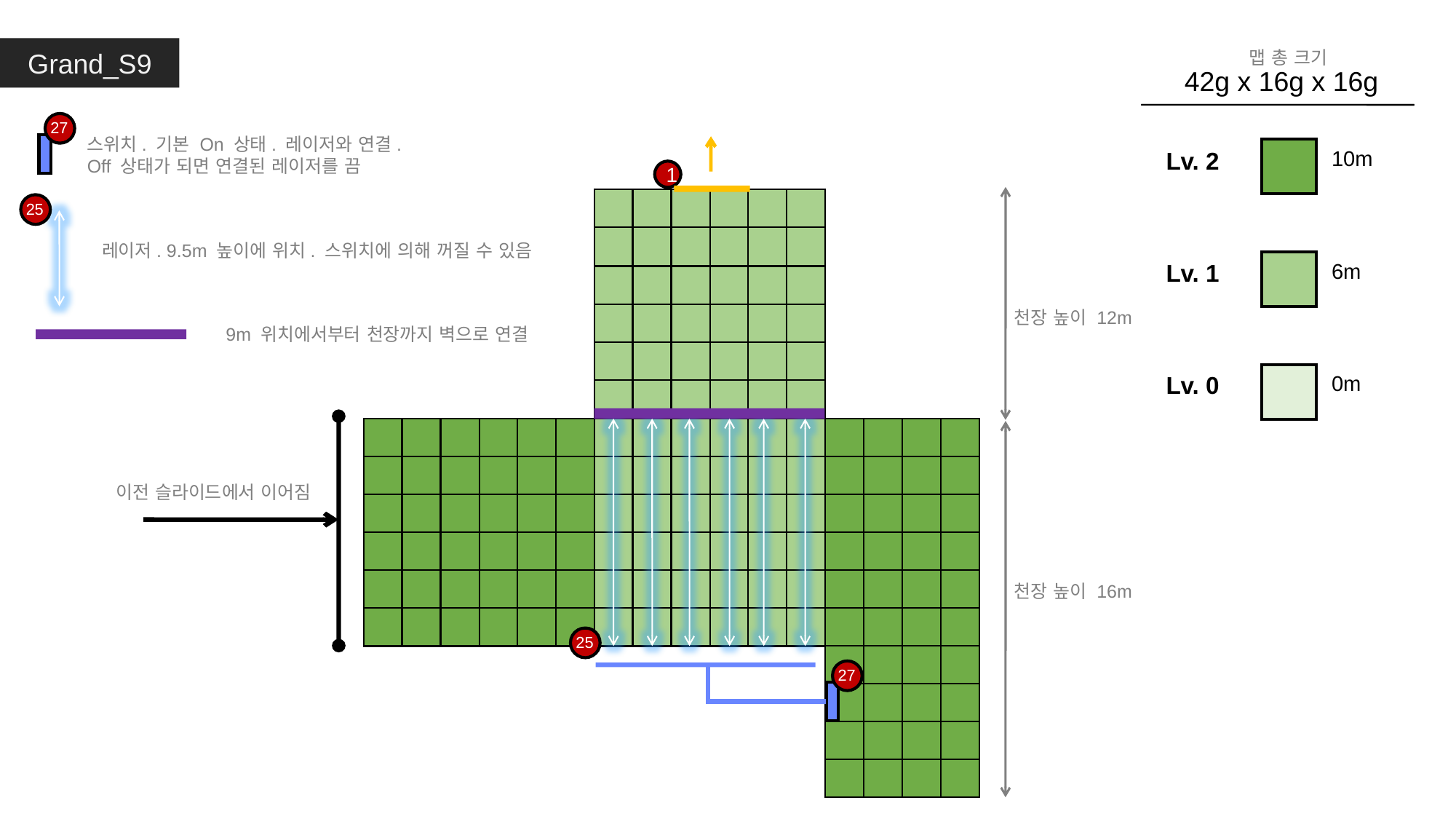

Grand_S9
맵 총 크기
42g x 16g x 16g

27

스위치. 기본 On 상태. 레이저와 연결.
Off 상태가 되면 연결된 레이저를 끔
25

레이저. 9.5m 높이에 위치. 스위치에 의해 꺼질 수 있음
9m 위치에서부터 천장까지 벽으로 연결

1

이전 슬라이드에서 이어짐

25

27

천장 높이 12m

천장 높이 16m

Lv. 2
10m

Lv. 1
6m
Lv. 0

0m